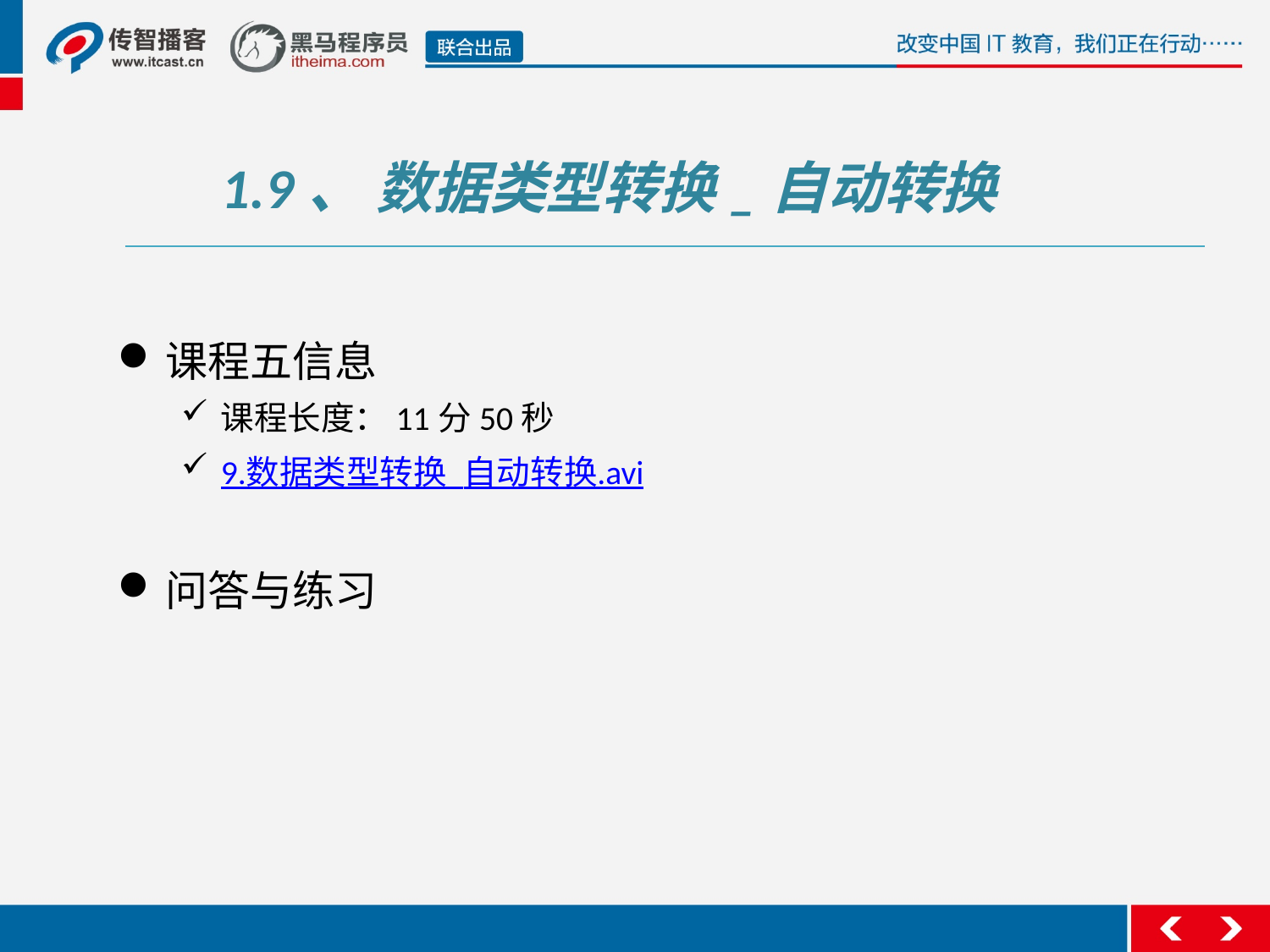

1.9、 数据类型转换_自动转换

课程五信息
课程长度：11分50秒
9.数据类型转换_自动转换.avi

问答与练习